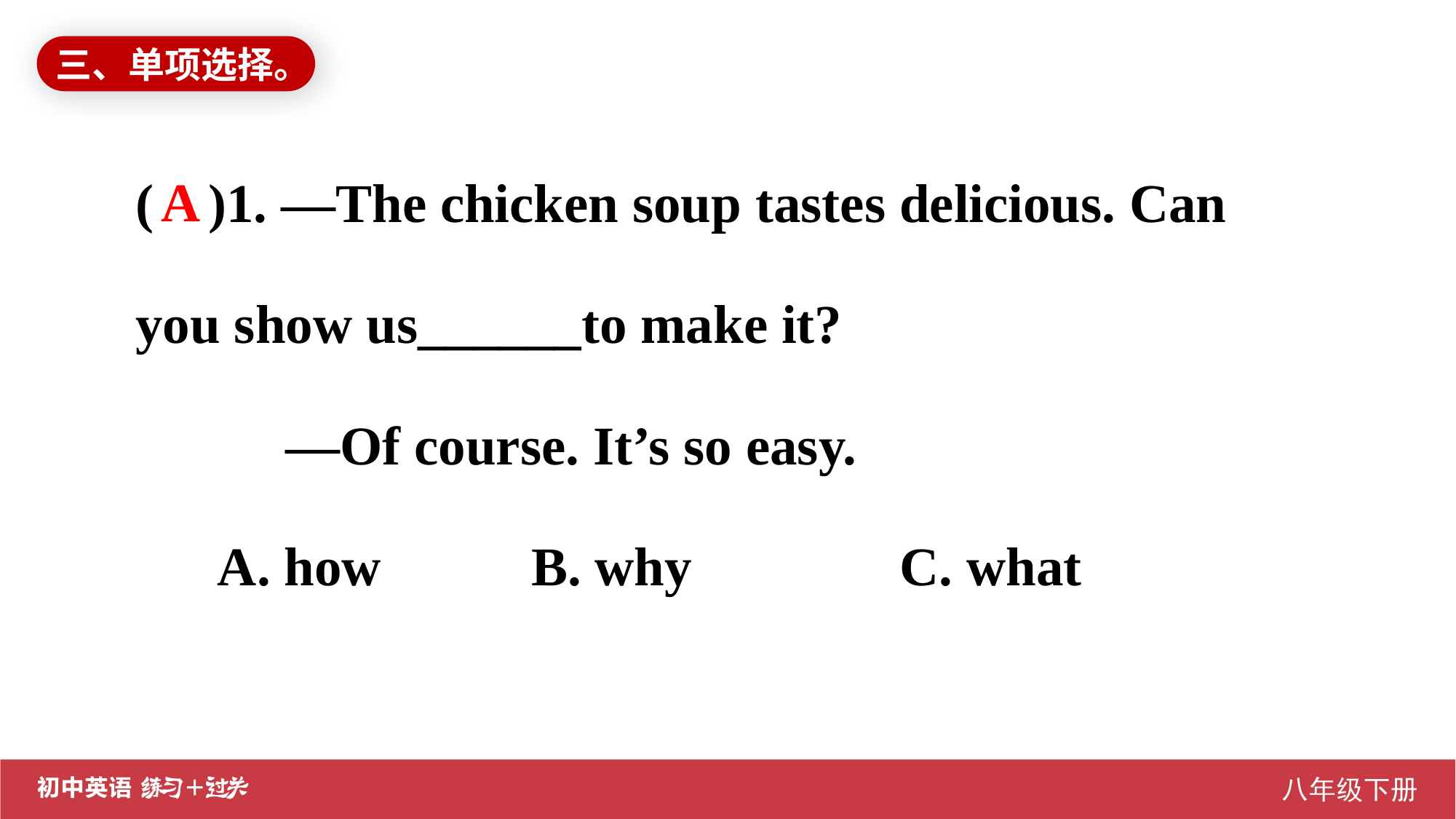

三、单项选择。
(    )1. —The chicken soup tastes delicious. Can you show us______to make it?
           —Of course. It’s so easy.
      A. how           B. why		C. what
A